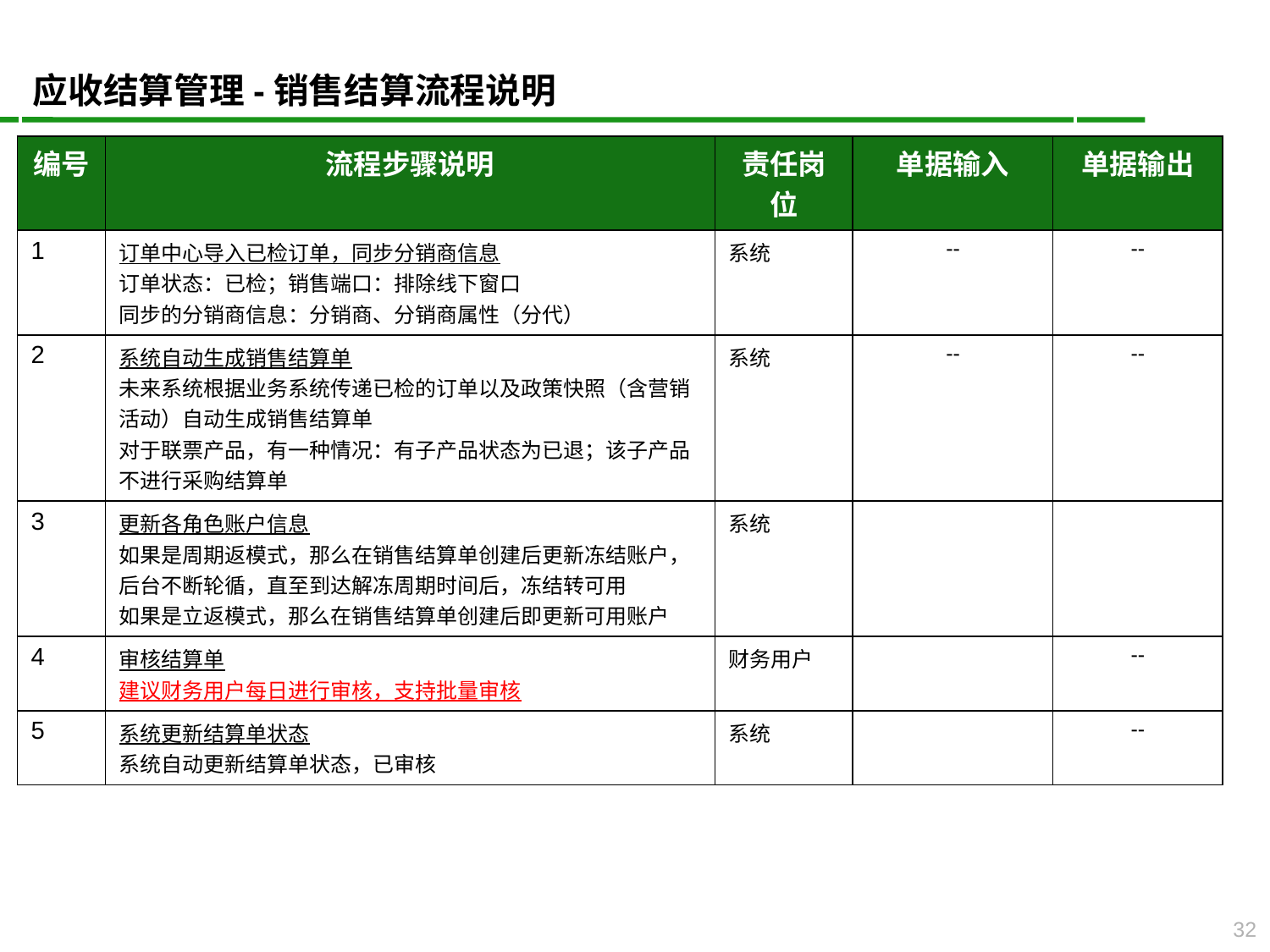

应收结算管理-销售结算流程说明
| 编号 | 流程步骤说明 | 责任岗位 | 单据输入 | 单据输出 |
| --- | --- | --- | --- | --- |
| 1 | 订单中心导入已检订单，同步分销商信息 订单状态：已检；销售端口：排除线下窗口 同步的分销商信息：分销商、分销商属性（分代） | 系统 | -- | -- |
| 2 | 系统自动生成销售结算单 未来系统根据业务系统传递已检的订单以及政策快照（含营销活动）自动生成销售结算单 对于联票产品，有一种情况：有子产品状态为已退；该子产品不进行采购结算单 | 系统 | -- | -- |
| 3 | 更新各角色账户信息 如果是周期返模式，那么在销售结算单创建后更新冻结账户，后台不断轮循，直至到达解冻周期时间后，冻结转可用 如果是立返模式，那么在销售结算单创建后即更新可用账户 | 系统 |  |  |
| 4 | 审核结算单 建议财务用户每日进行审核，支持批量审核 | 财务用户 |  | -- |
| 5 | 系统更新结算单状态 系统自动更新结算单状态，已审核 | 系统 |  | -- |
32